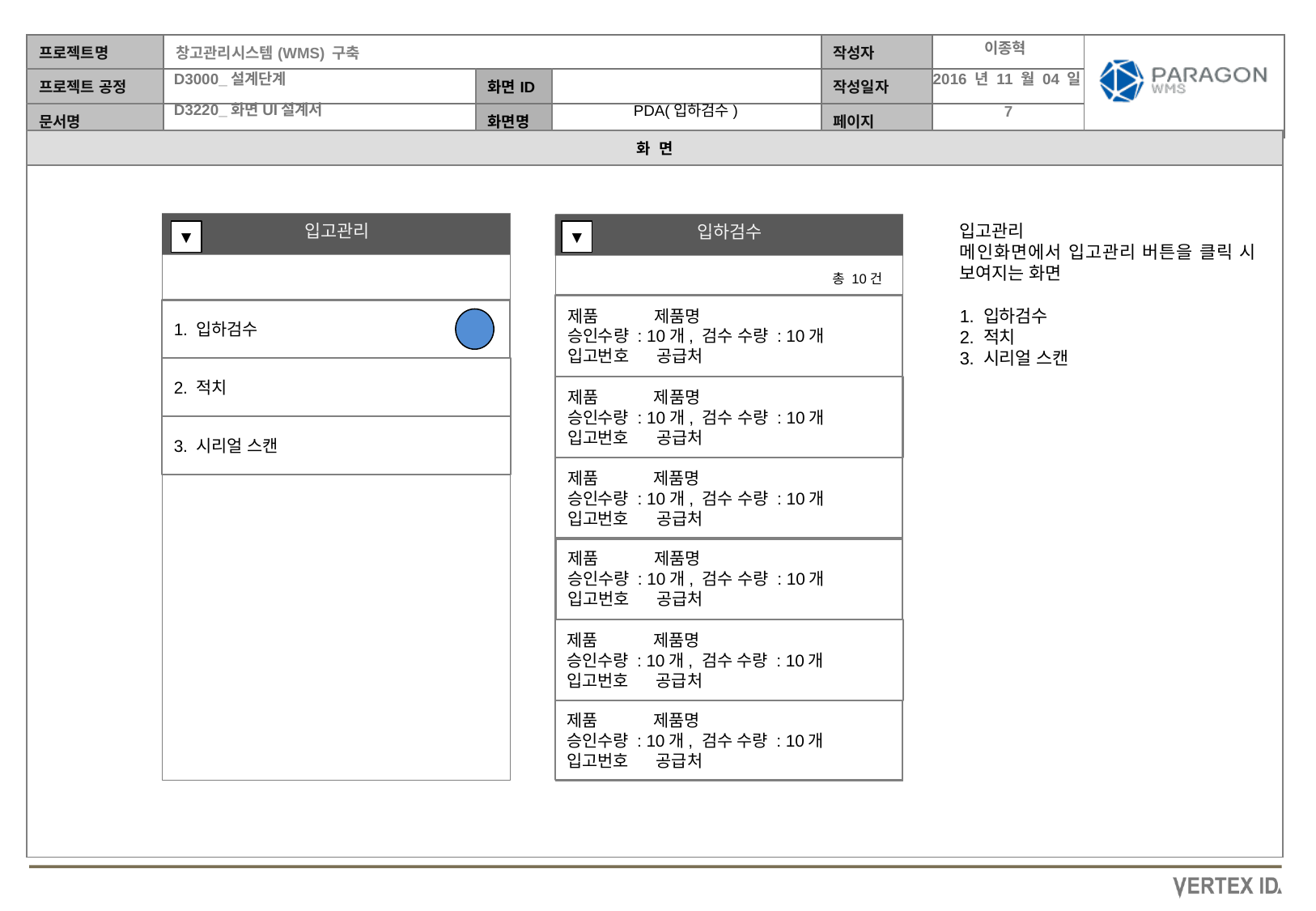

이종혁
2016 년 11 월 04 일
PDA(입하검수)

입고관리
메인화면에서 입고관리 버튼을 클릭 시 보여지는 화면

1. 입하검수
2. 적치
3. 시리얼 스캔

입고관리

입하검수
▼
▼
총 10건
제품            제품명
승인수량 : 10개, 검수 수량 : 10개
입고번호      공급처
1. 입하검수

2. 적치
제품            제품명
승인수량 : 10개, 검수 수량 : 10개
입고번호      공급처
3. 시리얼 스캔
제품            제품명
승인수량 : 10개, 검수 수량 : 10개
입고번호      공급처
제품            제품명
승인수량 : 10개, 검수 수량 : 10개
입고번호      공급처
제품            제품명
승인수량 : 10개, 검수 수량 : 10개
입고번호      공급처
제품            제품명
승인수량 : 10개, 검수 수량 : 10개
입고번호      공급처